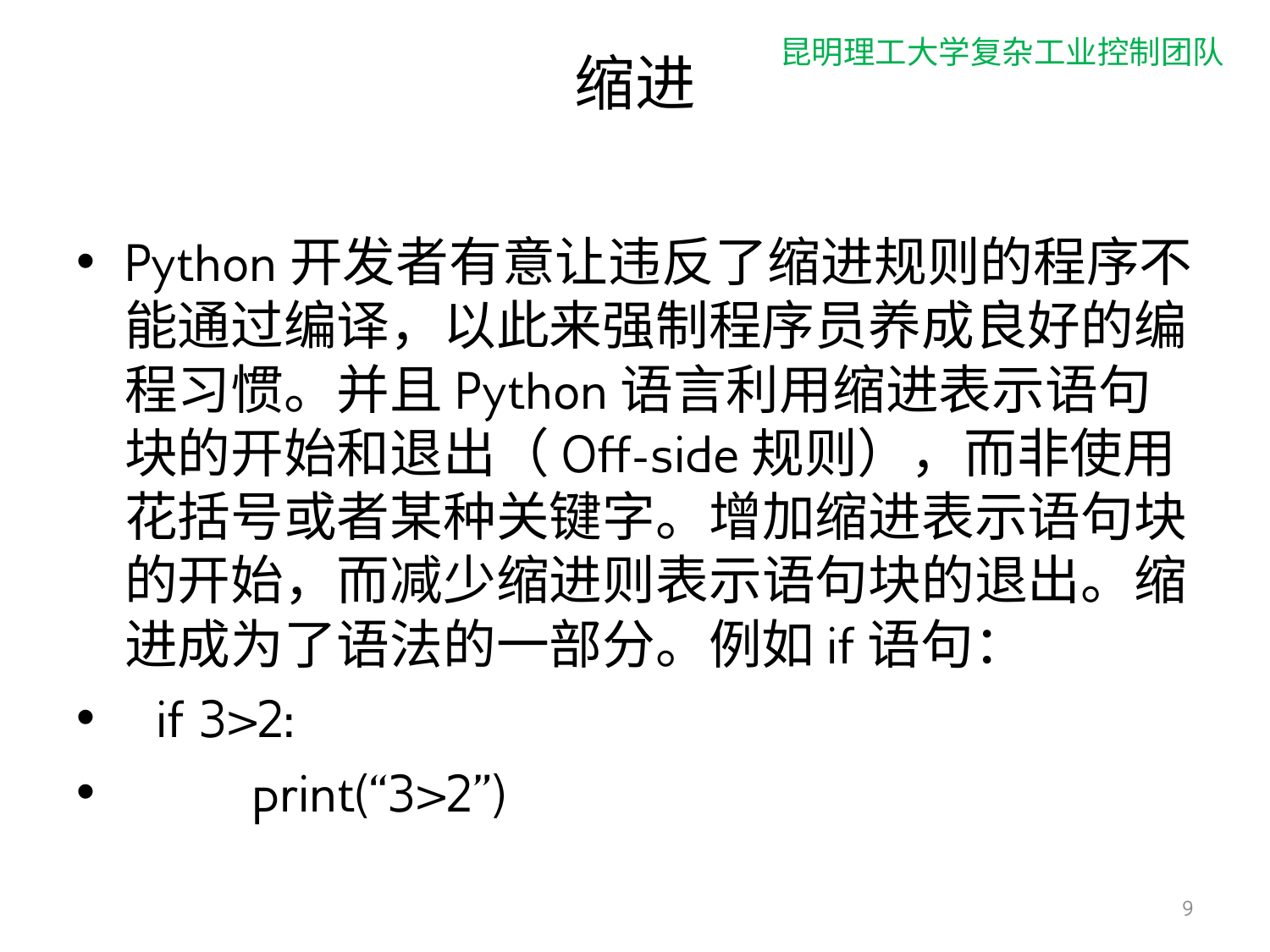

# 缩进
Python开发者有意让违反了缩进规则的程序不能通过编译，以此来强制程序员养成良好的编程习惯。并且Python语言利用缩进表示语句块的开始和退出（Off-side规则），而非使用花括号或者某种关键字。增加缩进表示语句块的开始，而减少缩进则表示语句块的退出。缩进成为了语法的一部分。例如if语句：
  if 3>2:
        print(“3>2”)

9